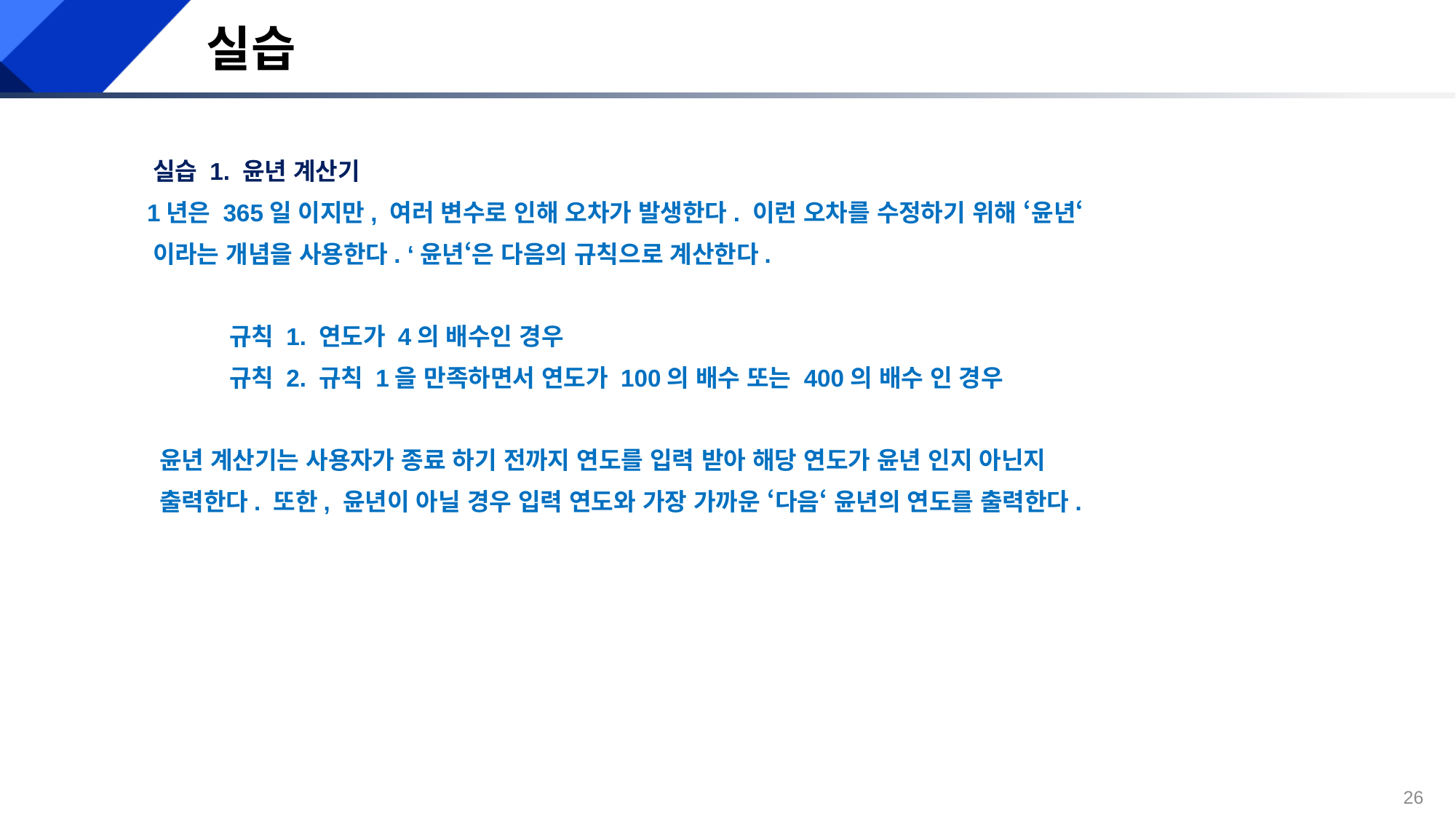

# 실습
    실습 1. 윤년 계산기
    1년은 365일 이지만, 여러 변수로 인해 오차가 발생한다. 이런 오차를 수정하기 위해 ‘윤년‘
    이라는 개념을 사용한다. ‘윤년‘은 다음의 규칙으로 계산한다.

	규칙 1. 연도가 4의 배수인 경우
	규칙 2. 규칙 1을 만족하면서 연도가 100의 배수 또는 400의 배수 인 경우

     윤년 계산기는 사용자가 종료 하기 전까지 연도를 입력 받아 해당 연도가 윤년 인지 아닌지
     출력한다. 또한, 윤년이 아닐 경우 입력 연도와 가장 가까운 ‘다음‘ 윤년의 연도를 출력한다.
26